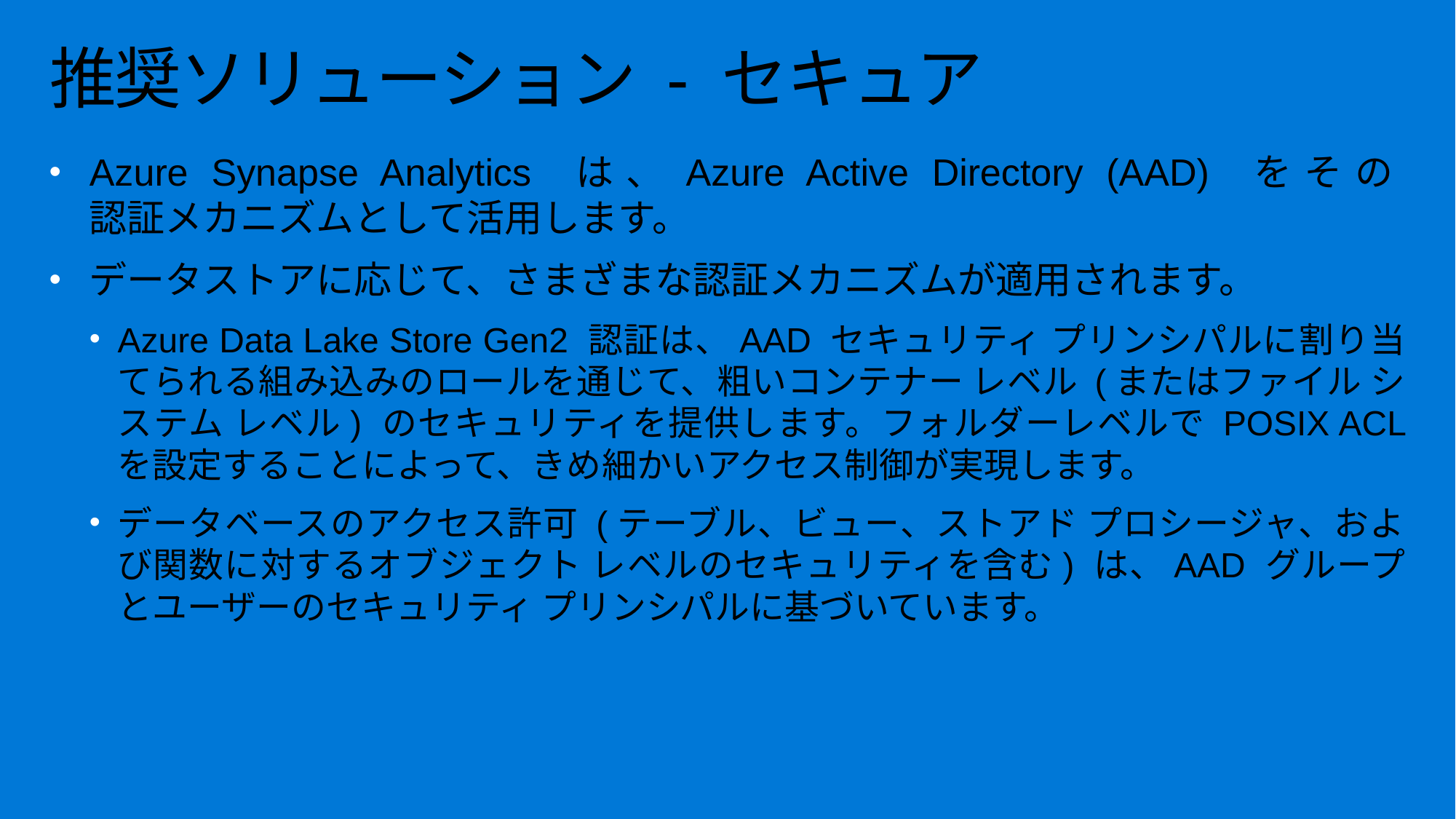

# 推奨ソリューション - セキュア
Azure Synapse Analytics は、Azure Active Directory (AAD) をその
認証メカニズムとして活用します。
データストアに応じて、さまざまな認証メカニズムが適用されます。
Azure Data Lake Store Gen2 認証は、AAD セキュリティ プリンシパルに割り当てられる組み込みのロールを通じて、粗いコンテナー レベル (またはファイル システム レベル) のセキュリティを提供します。フォルダーレベルで POSIX ACL を設定することによって、きめ細かいアクセス制御が実現します。
データベースのアクセス許可 (テーブル、ビュー、ストアド プロシージャ、および関数に対するオブジェクト レベルのセキュリティを含む) は、AAD グループとユーザーのセキュリティ プリンシパルに基づいています。